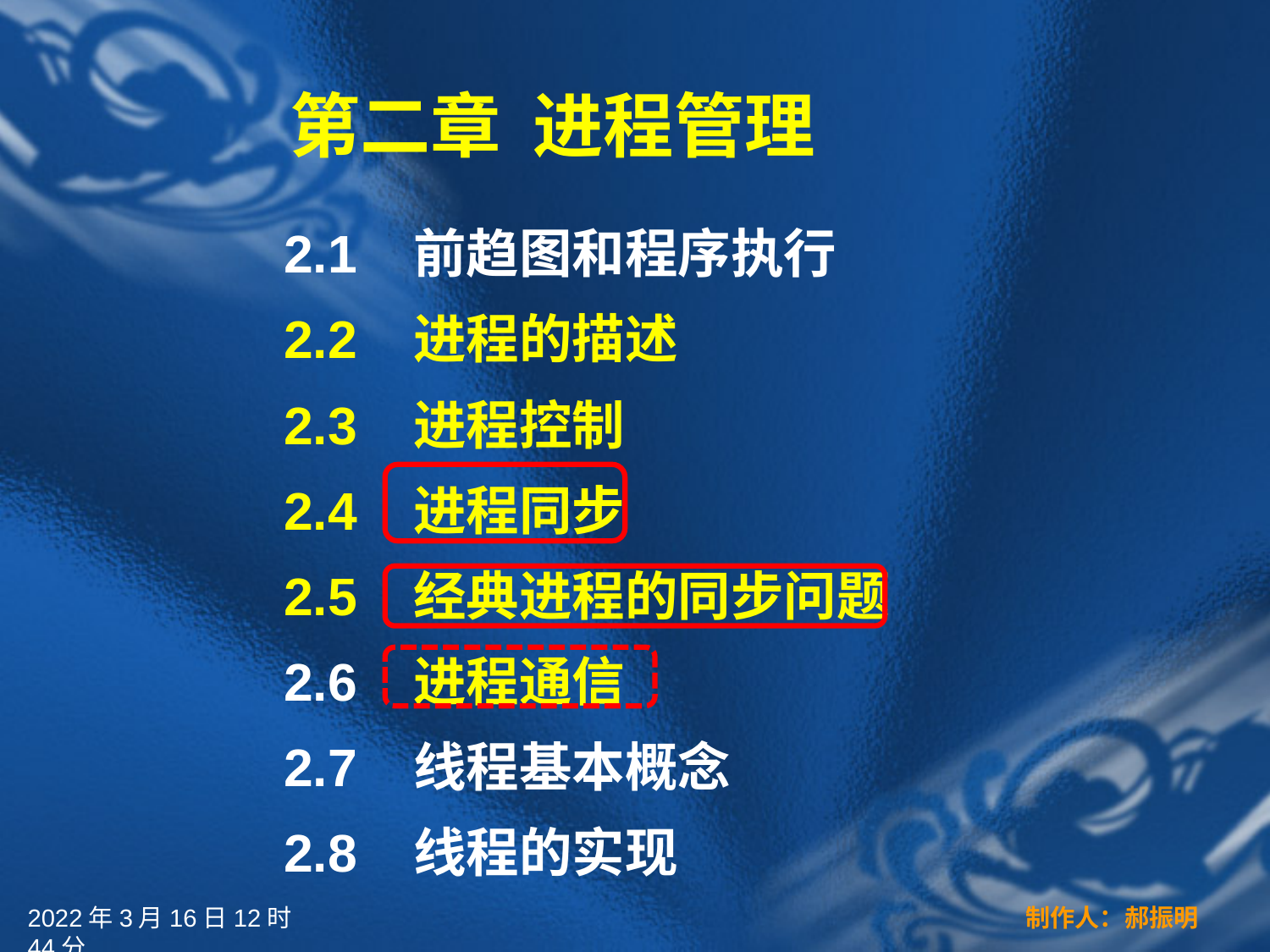

第二章  进程管理
2.1   前趋图和程序执行
2.2   进程的描述
2.3   进程控制
2.4   进程同步
2.5   经典进程的同步问题
2.6   进程通信
2.7   线程基本概念
2.8   线程的实现

2022年3月16日12时44分
制作人：郝振明